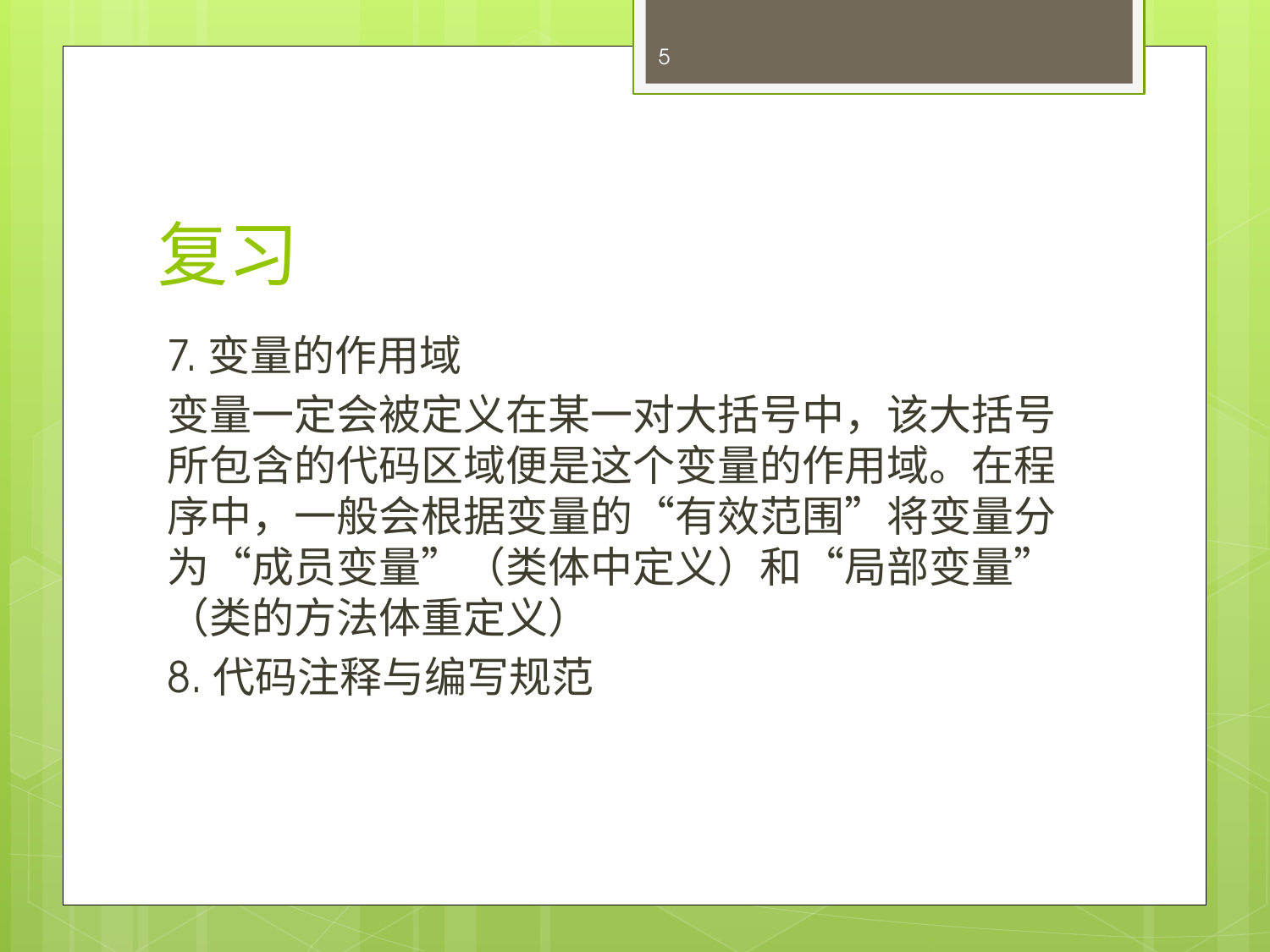

5
# 复习
7.变量的作用域
变量一定会被定义在某一对大括号中，该大括号所包含的代码区域便是这个变量的作用域。在程序中，一般会根据变量的“有效范围”将变量分为“成员变量”（类体中定义）和“局部变量”（类的方法体重定义）
8.代码注释与编写规范